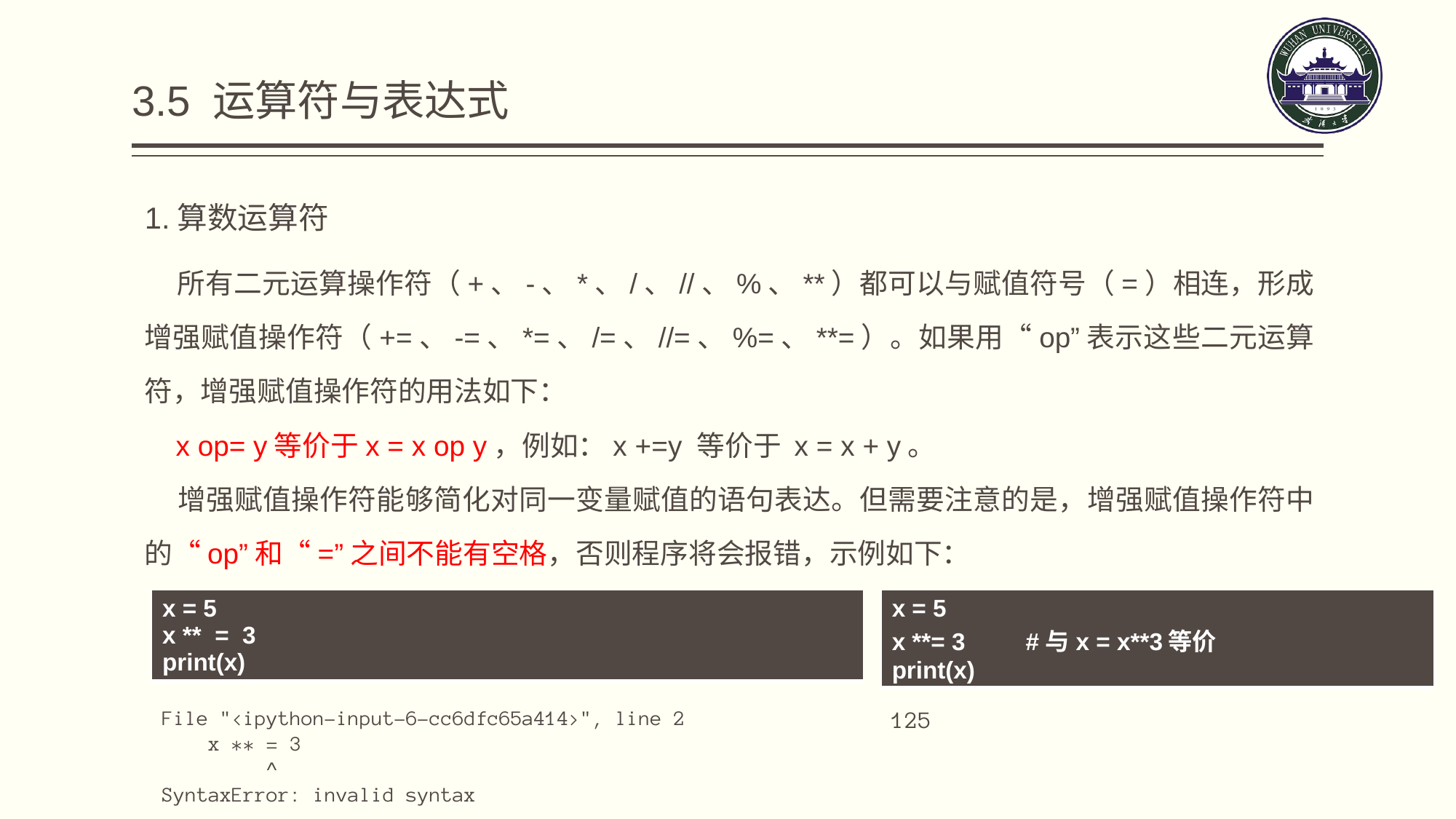

3.5 运算符与表达式
1.算数运算符
    所有二元运算操作符（+、-、*、/、//、%、**）都可以与赋值符号（=）相连，形成增强赋值操作符（+=、-=、*=、/=、//=、%=、**=）。如果用“op”表示这些二元运算符，增强赋值操作符的用法如下：
    x op= y等价于x = x op y，例如：x +=y 等价于 x = x + y。
    增强赋值操作符能够简化对同一变量赋值的语句表达。但需要注意的是，增强赋值操作符中的“op”和“=”之间不能有空格，否则程序将会报错，示例如下：
| x = 5 x \*\* = 3 print(x) |
| --- |
| x = 5 x \*\*= 3 #与x = x\*\*3等价 print(x) |
| --- |
File "<ipython-input-6-cc6dfc65a414>", line 2
    x ** = 3
         ^
SyntaxError: invalid syntax
125